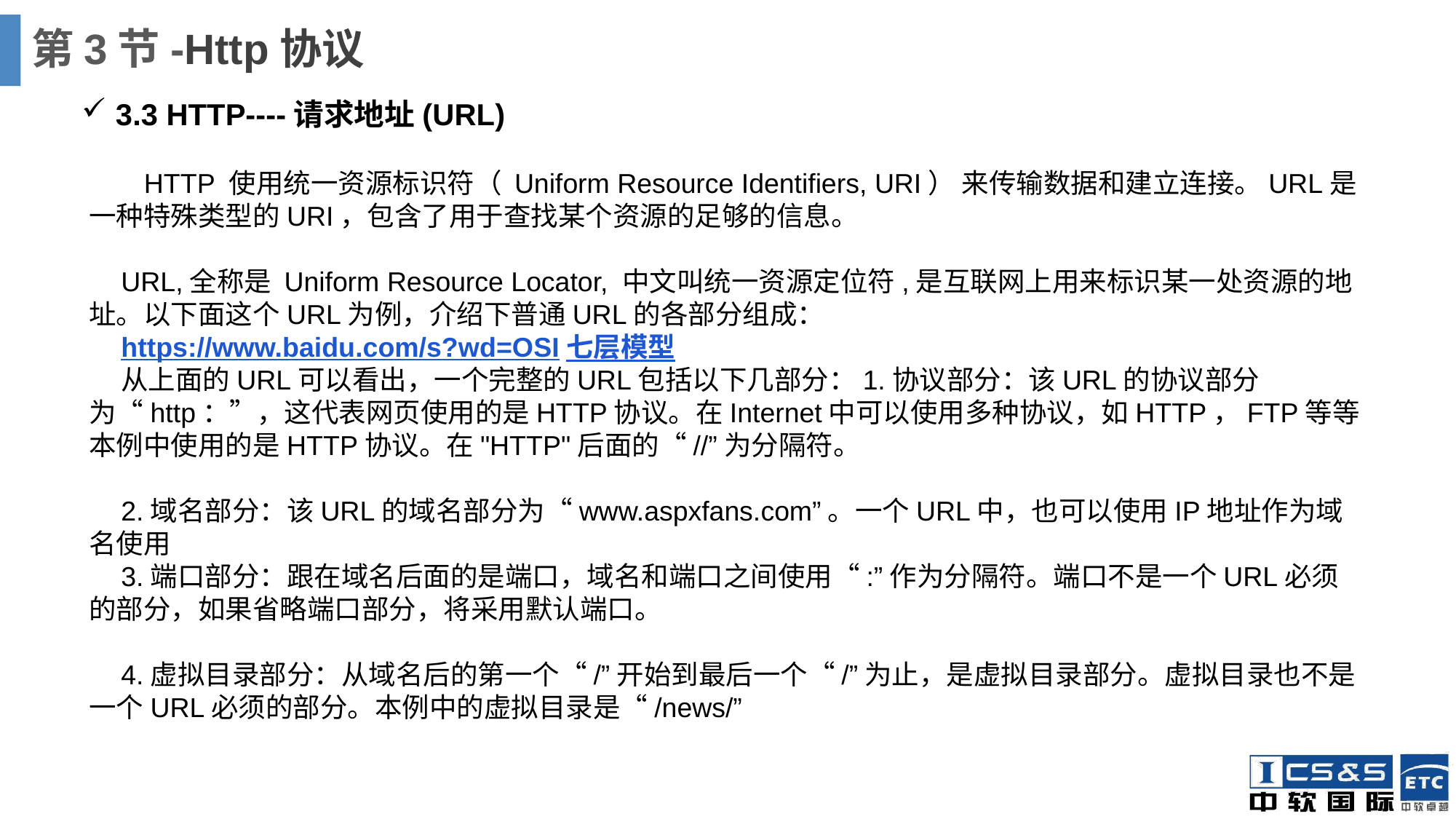

# 第3节-Http协议
3.3 HTTP----请求地址(URL)
   HTTP 使用统一资源标识符（ Uniform Resource Identifiers, URI） 来传输数据和建立连接。URL是一种特殊类型的URI，包含了用于查找某个资源的足够的信息。
URL,全称是 Uniform Resource Locator, 中文叫统一资源定位符,是互联网上用来标识某一处资源的地址。以下面这个URL为例，介绍下普通URL的各部分组成：https://www.baidu.com/s?wd=OSI七层模型
从上面的URL可以看出，一个完整的URL包括以下几部分：1.协议部分：该URL的协议部分为“http：”，这代表网页使用的是HTTP协议。在Internet中可以使用多种协议，如HTTP，FTP等等本例中使用的是HTTP协议。在"HTTP"后面的“//”为分隔符。
2.域名部分：该URL的域名部分为“www.aspxfans.com”。一个URL中，也可以使用IP地址作为域名使用3.端口部分：跟在域名后面的是端口，域名和端口之间使用“:”作为分隔符。端口不是一个URL必须的部分，如果省略端口部分，将采用默认端口。
4.虚拟目录部分：从域名后的第一个“/”开始到最后一个“/”为止，是虚拟目录部分。虚拟目录也不是一个URL必须的部分。本例中的虚拟目录是“/news/”